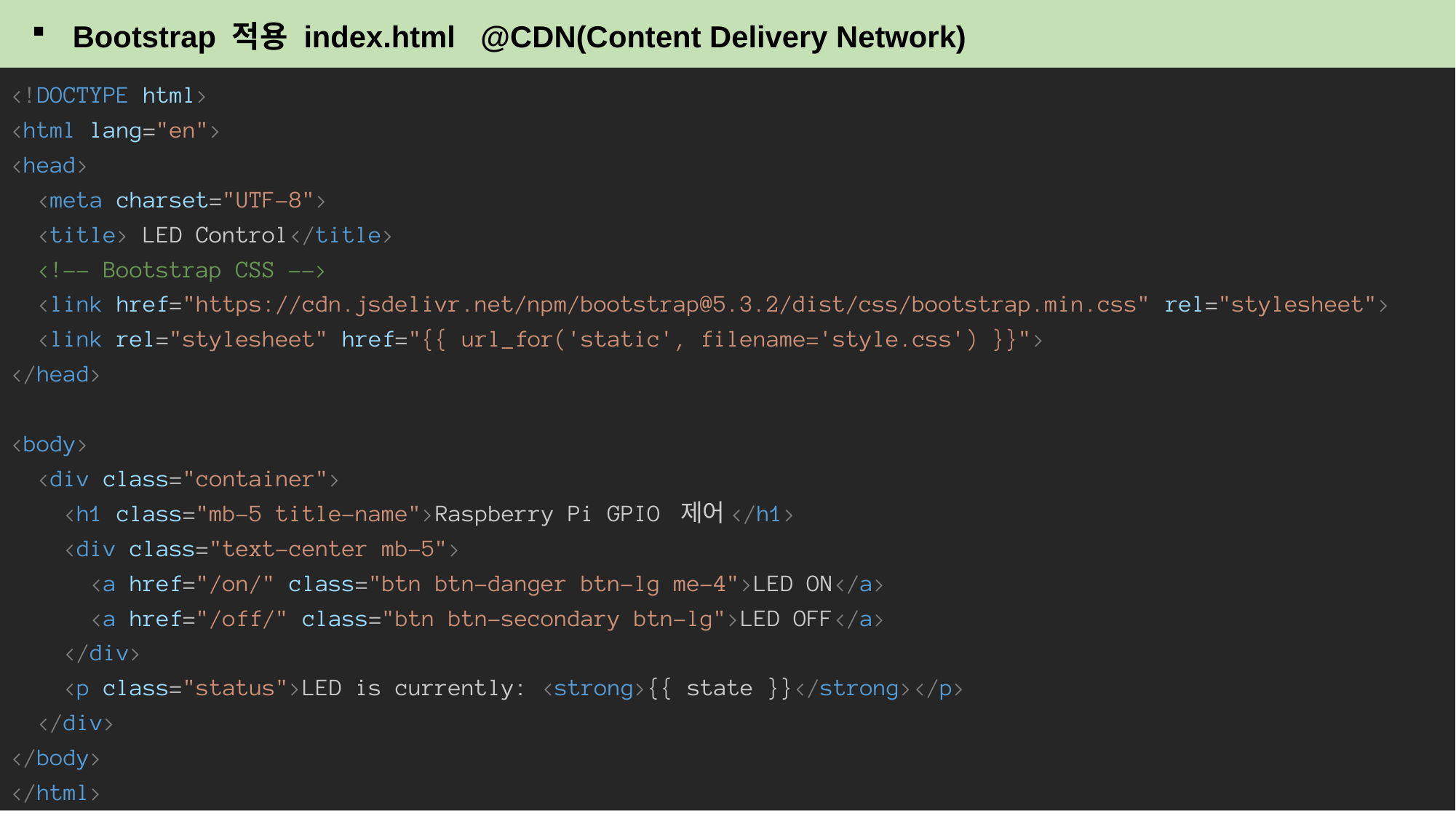

Bootstrap 적용 index.html   @CDN(Content Delivery Network)

<!DOCTYPE html>
<html lang="en">
<head>
  <meta charset="UTF-8">
  <title> LED Control</title>
  <!-- Bootstrap CSS -->
  <link href="https://cdn.jsdelivr.net/npm/bootstrap@5.3.2/dist/css/bootstrap.min.css" rel="stylesheet">
  <link rel="stylesheet" href="{{ url_for('static', filename='style.css') }}">
</head>

<body>
  <div class="container">
    <h1 class="mb-5 title-name">Raspberry Pi GPIO 제어</h1>
    <div class="text-center mb-5">
      <a href="/on/" class="btn btn-danger btn-lg me-4">LED ON</a>
      <a href="/off/" class="btn btn-secondary btn-lg">LED OFF</a>
    </div>
    <p class="status">LED is currently: <strong>{{ state }}</strong></p>
  </div>
</body>
</html>